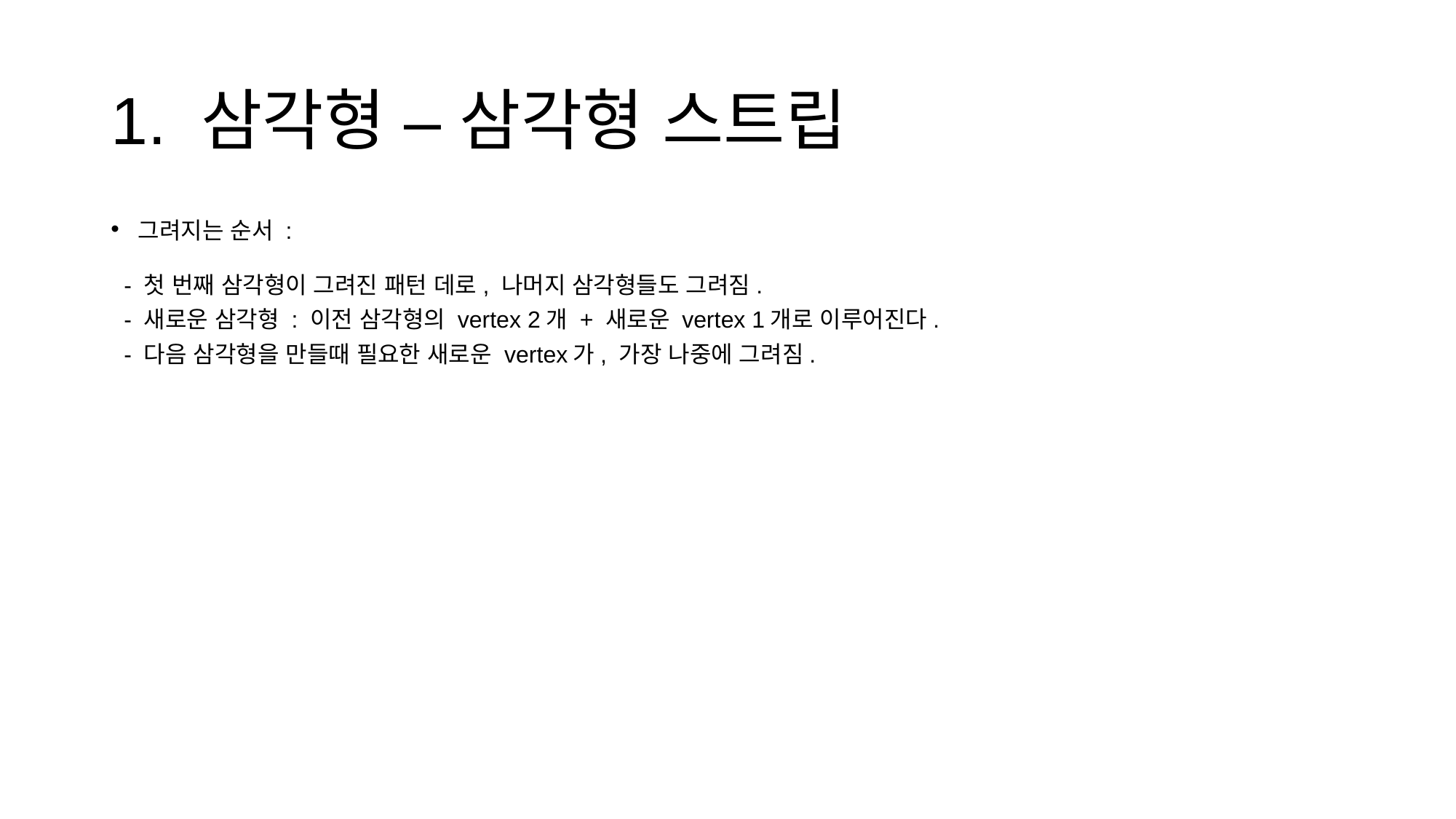

# 1. 삼각형 – 삼각형 스트립
그려지는 순서 :
  - 첫 번째 삼각형이 그려진 패턴 데로, 나머지 삼각형들도 그려짐.
  - 새로운 삼각형 : 이전 삼각형의 vertex 2개 + 새로운 vertex 1개로 이루어진다.
  - 다음 삼각형을 만들때 필요한 새로운 vertex가, 가장 나중에 그려짐.